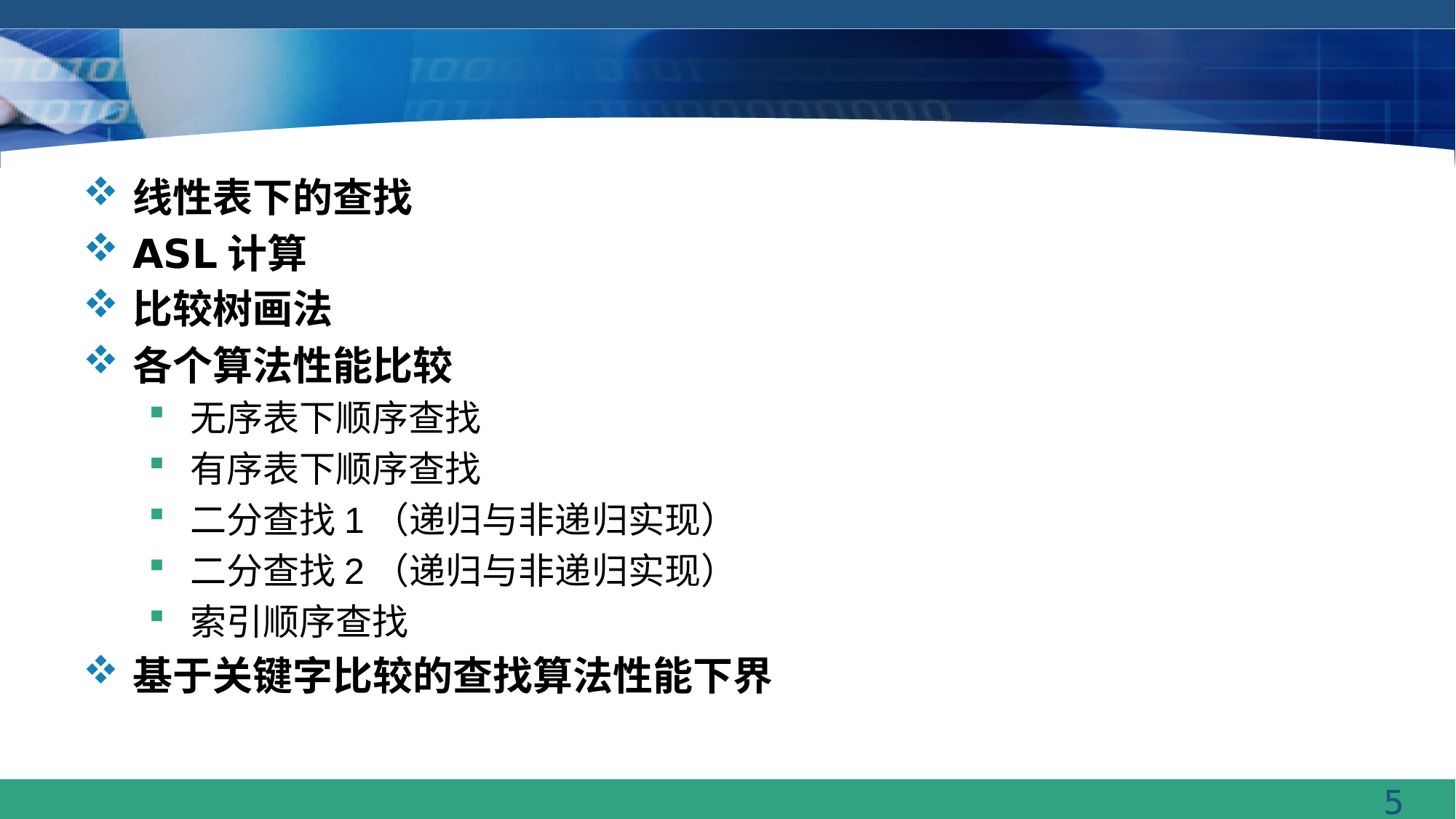

#
线性表下的查找
ASL计算
比较树画法
各个算法性能比较
无序表下顺序查找
有序表下顺序查找
二分查找1（递归与非递归实现）
二分查找2（递归与非递归实现）
索引顺序查找
基于关键字比较的查找算法性能下界